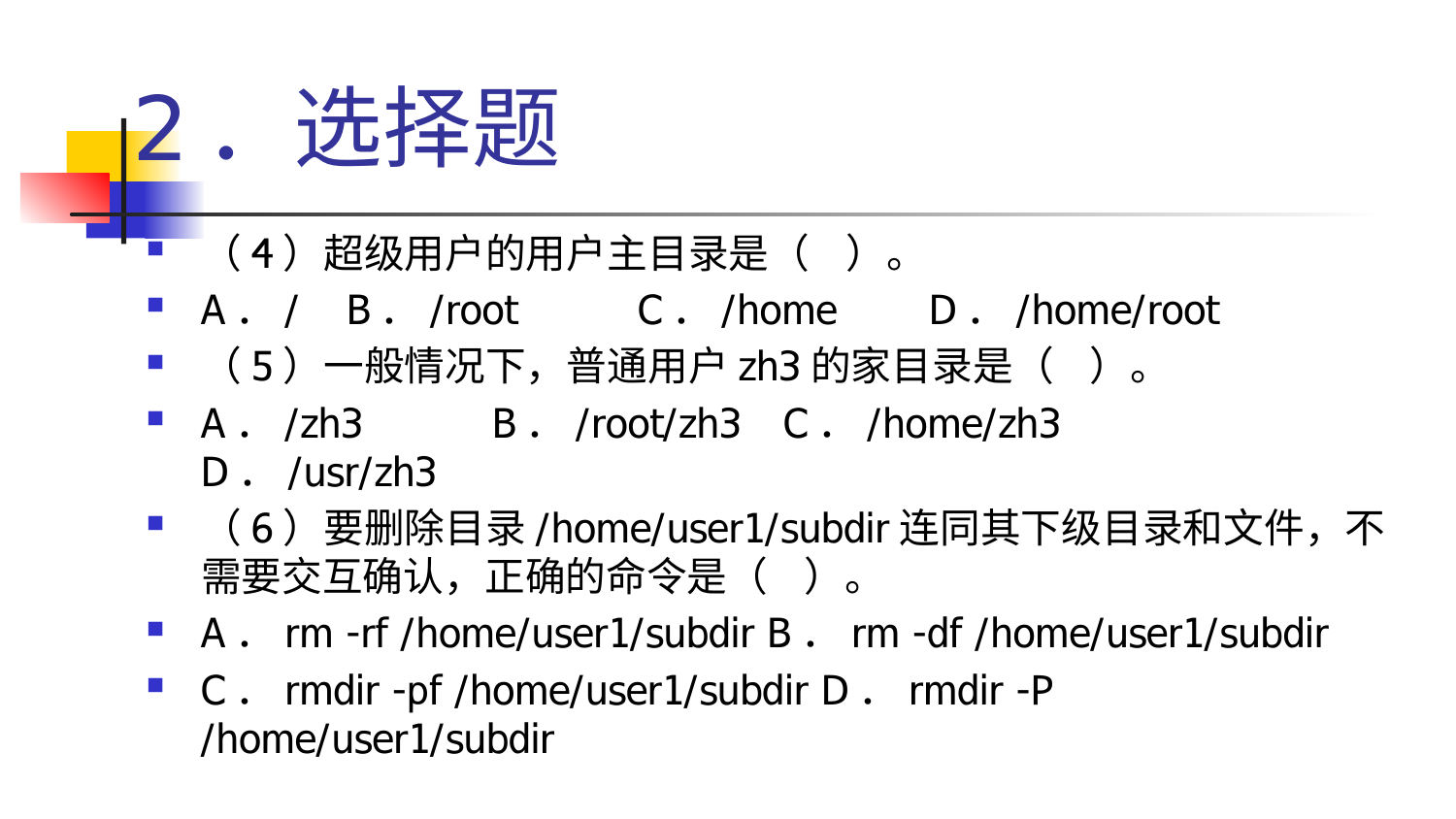

# 2．选择题
（4）超级用户的用户主目录是（    ）。
A．/  	B．/root 	C．/home 	D．/home/root
（5）一般情况下，普通用户zh3的家目录是（    ）。
A．/zh3 	B．/root/zh3 	C．/home/zh3  	D．/usr/zh3
（6）要删除目录/home/user1/subdir连同其下级目录和文件，不需要交互确认，正确的命令是（    ）。
A．rm -rf /home/user1/subdir B．rm -df /home/user1/subdir
C．rmdir -pf /home/user1/subdir D．rmdir -P /home/user1/subdir